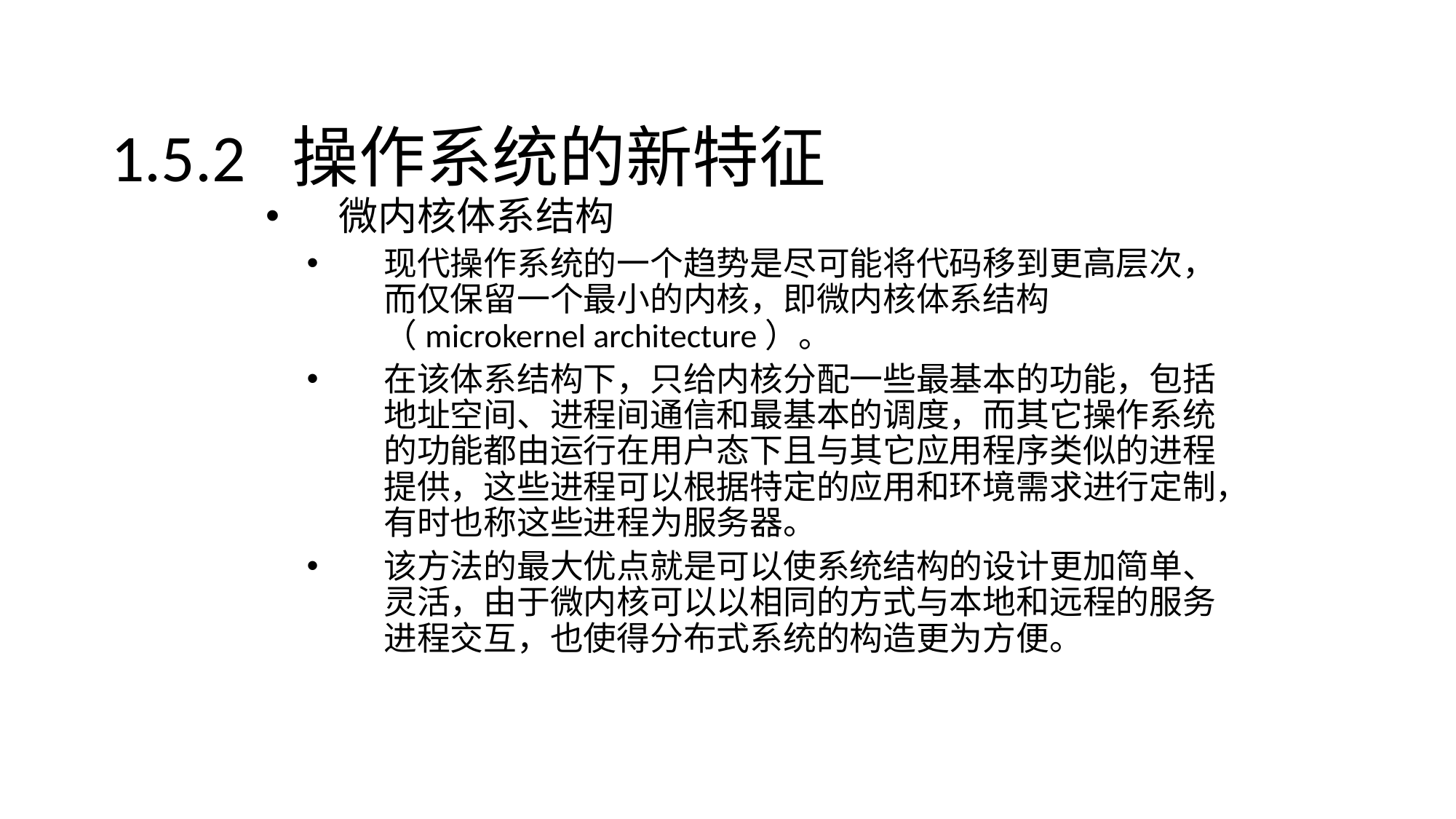

# 1.5.2  操作系统的新特征
微内核体系结构
现代操作系统的一个趋势是尽可能将代码移到更高层次，而仅保留一个最小的内核，即微内核体系结构（microkernel architecture）。
在该体系结构下，只给内核分配一些最基本的功能，包括地址空间、进程间通信和最基本的调度，而其它操作系统的功能都由运行在用户态下且与其它应用程序类似的进程提供，这些进程可以根据特定的应用和环境需求进行定制，有时也称这些进程为服务器。
该方法的最大优点就是可以使系统结构的设计更加简单、灵活，由于微内核可以以相同的方式与本地和远程的服务进程交互，也使得分布式系统的构造更为方便。
6